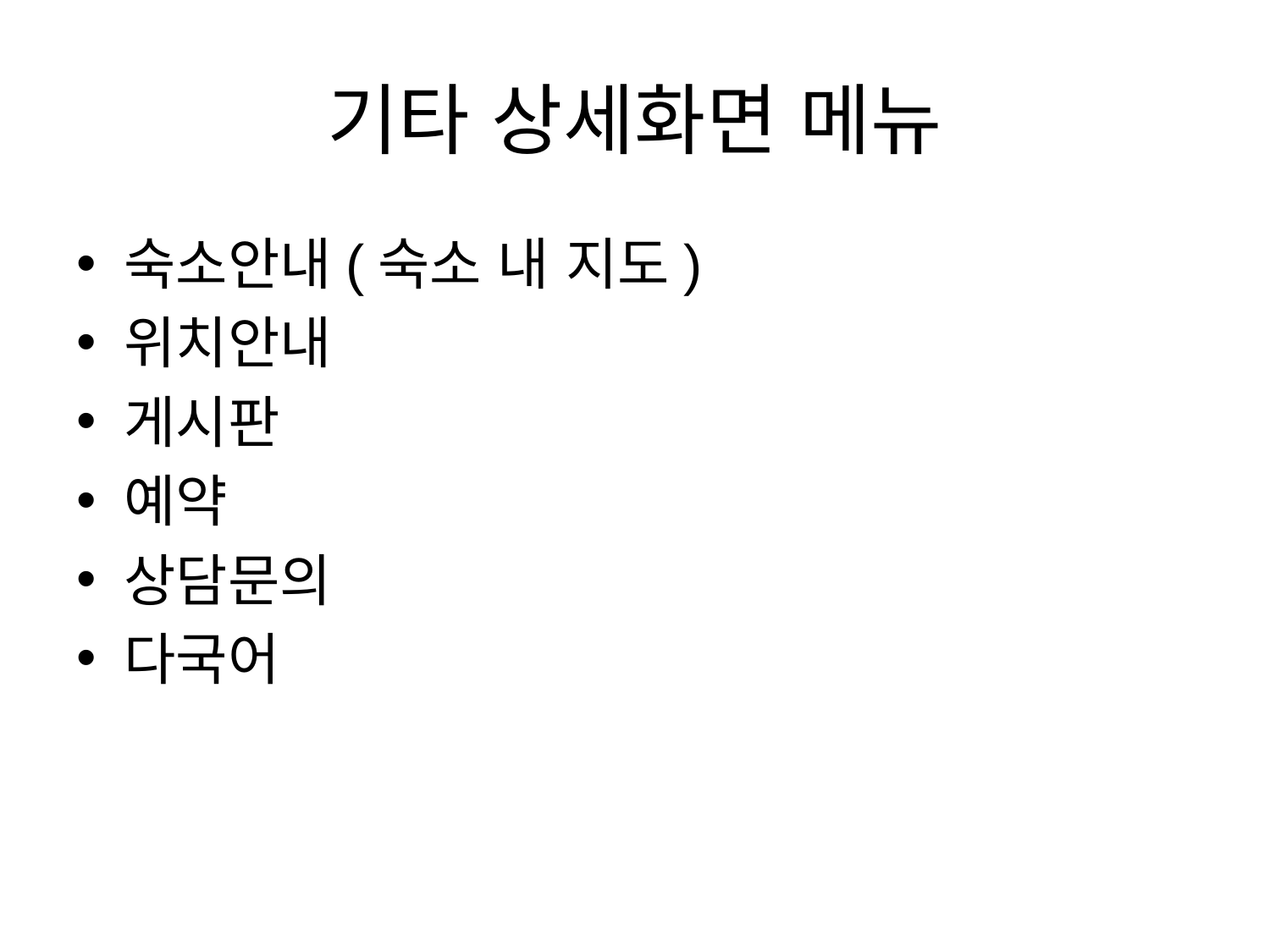

# 기타 상세화면 메뉴
숙소안내(숙소 내 지도)
위치안내
게시판
예약
상담문의
다국어